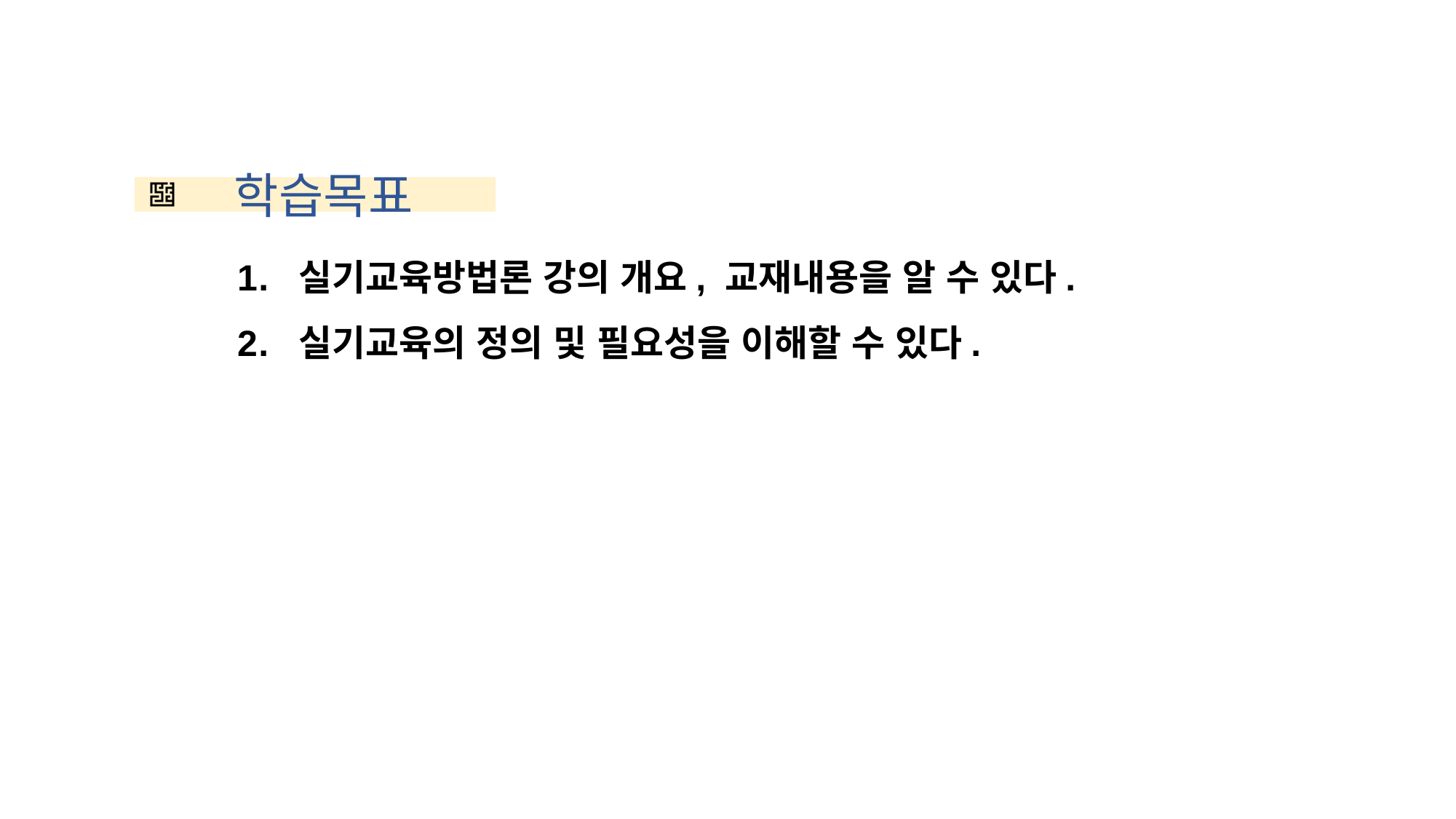

학습목표
실기교육방법론 강의 개요, 교재내용을 알 수 있다.
실기교육의 정의 및 필요성을 이해할 수 있다.